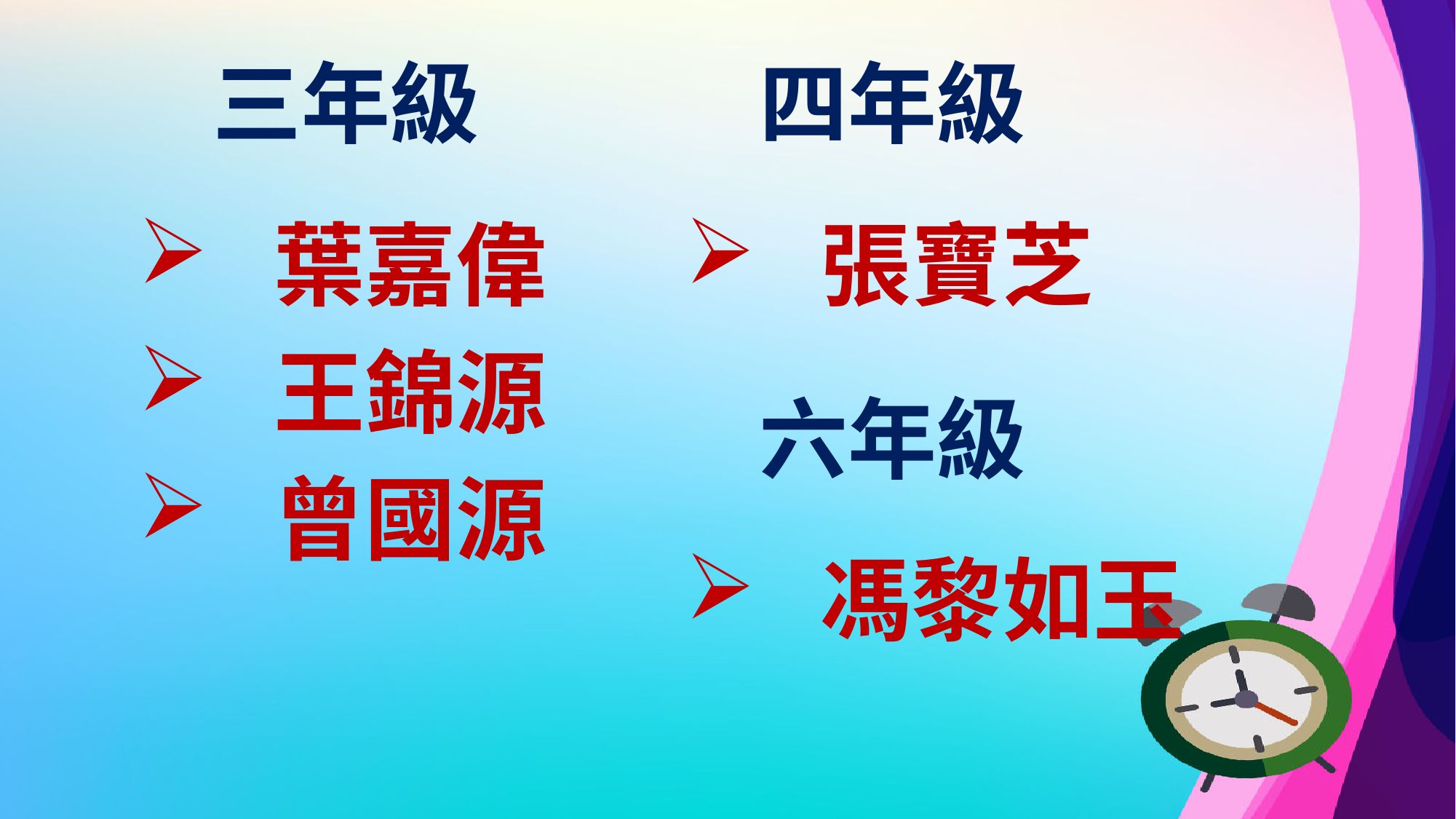

# 三年級
四年級
  葉嘉偉
  王錦源
  曾國源
  張寶芝
六年級
  馮黎如玉